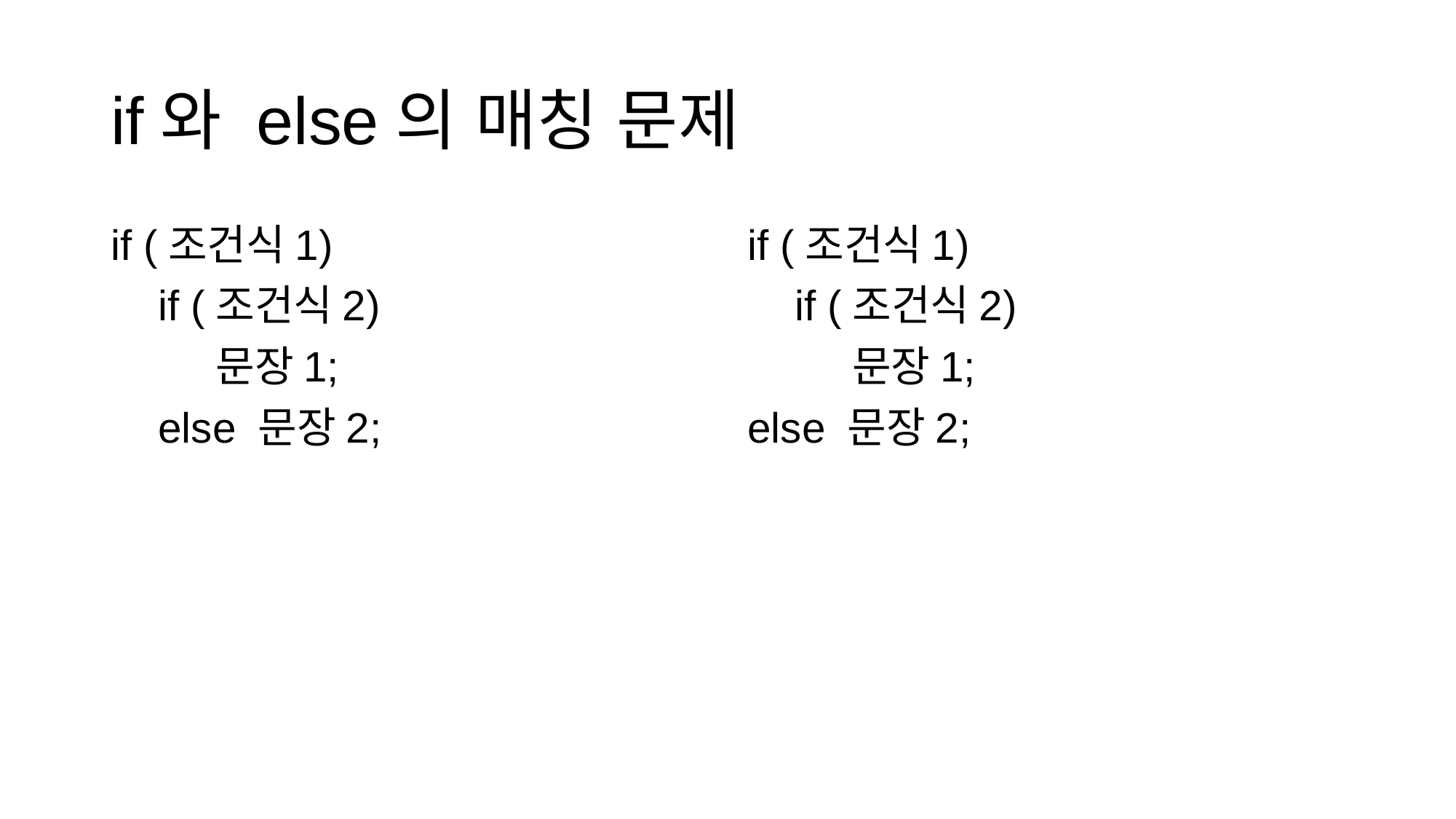

# if와 else의 매칭 문제
if (조건식1)
    if (조건식2)
        문장1;
    else 문장2;

if (조건식1)
    if (조건식2)
        문장1;
else 문장2;